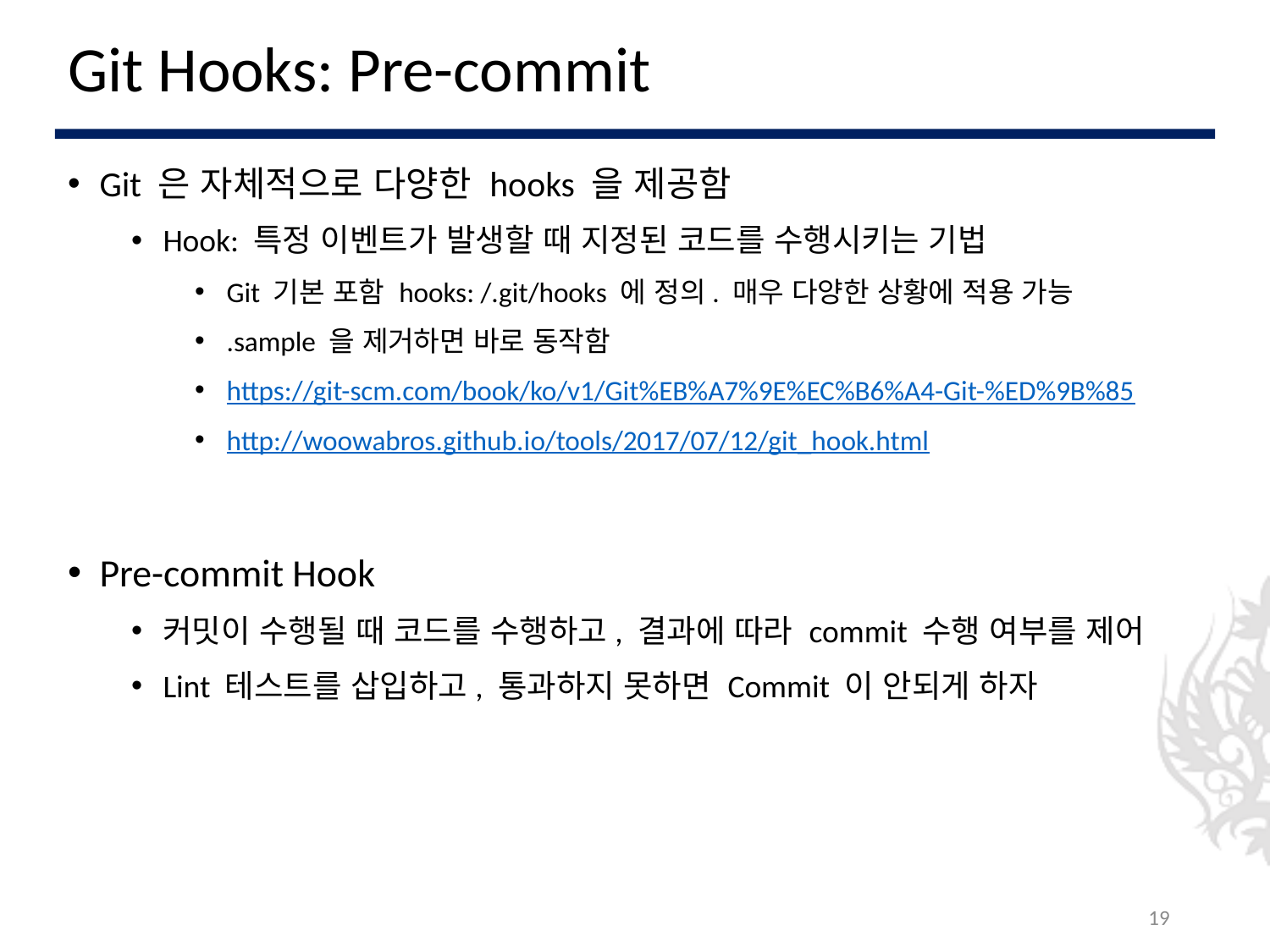

# Git Hooks: Pre-commit
Git 은 자체적으로 다양한 hooks 을 제공함
Hook: 특정 이벤트가 발생할 때 지정된 코드를 수행시키는 기법
Git 기본 포함 hooks: /.git/hooks 에 정의. 매우 다양한 상황에 적용 가능
.sample 을 제거하면 바로 동작함
https://git-scm.com/book/ko/v1/Git%EB%A7%9E%EC%B6%A4-Git-%ED%9B%85
http://woowabros.github.io/tools/2017/07/12/git_hook.html

Pre-commit Hook
커밋이 수행될 때 코드를 수행하고, 결과에 따라 commit 수행 여부를 제어
Lint 테스트를 삽입하고, 통과하지 못하면 Commit 이 안되게 하자

19